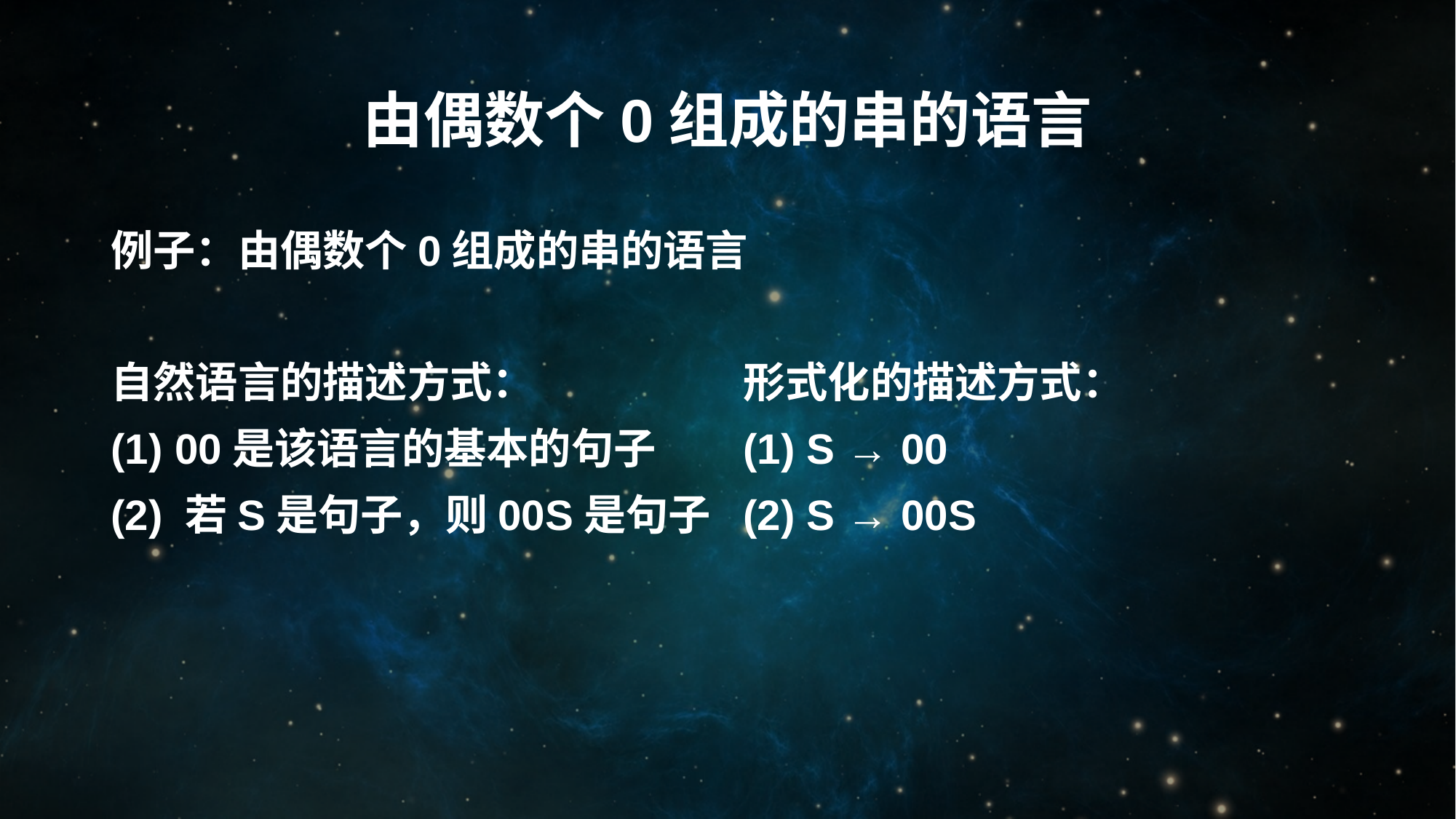

# 由偶数个0组成的串的语言
例子：由偶数个0组成的串的语言

自然语言的描述方式：
(1) 00是该语言的基本的句子
(2) 若S是句子，则00S是句子

形式化的描述方式：
(1) S → 00
(2) S → 00S